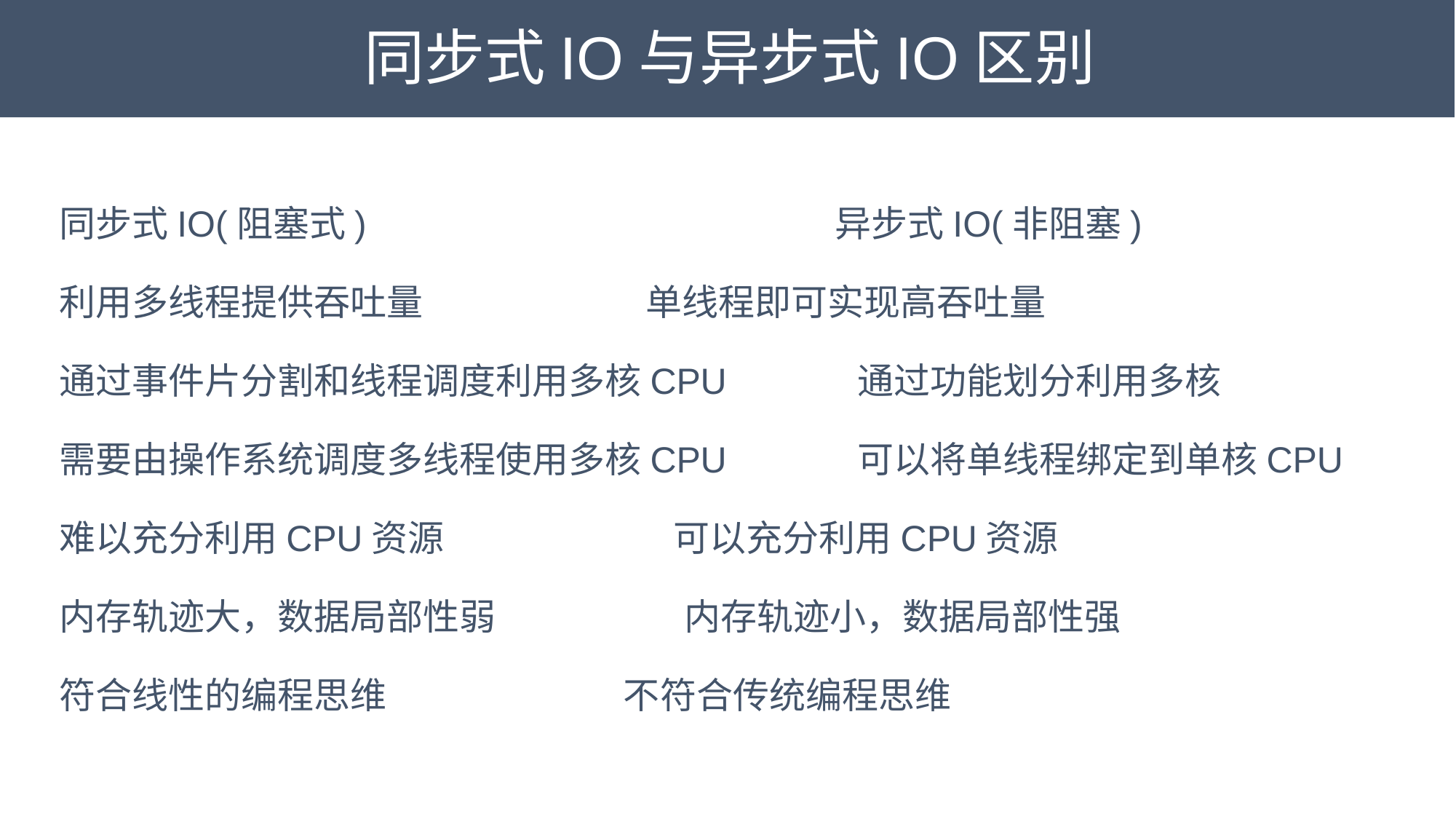

# 同步式IO与异步式IO区别
同步式IO(阻塞式)				           异步式IO(非阻塞)
利用多线程提供吞吐量                  	     单线程即可实现高吞吐量
通过事件片分割和线程调度利用多核CPU            通过功能划分利用多核
需要由操作系统调度多线程使用多核CPU            可以将单线程绑定到单核CPU
难以充分利用CPU资源                            可以充分利用CPU资源
内存轨迹大，数据局部性弱                       内存轨迹小，数据局部性强
符合线性的编程思维                             不符合传统编程思维